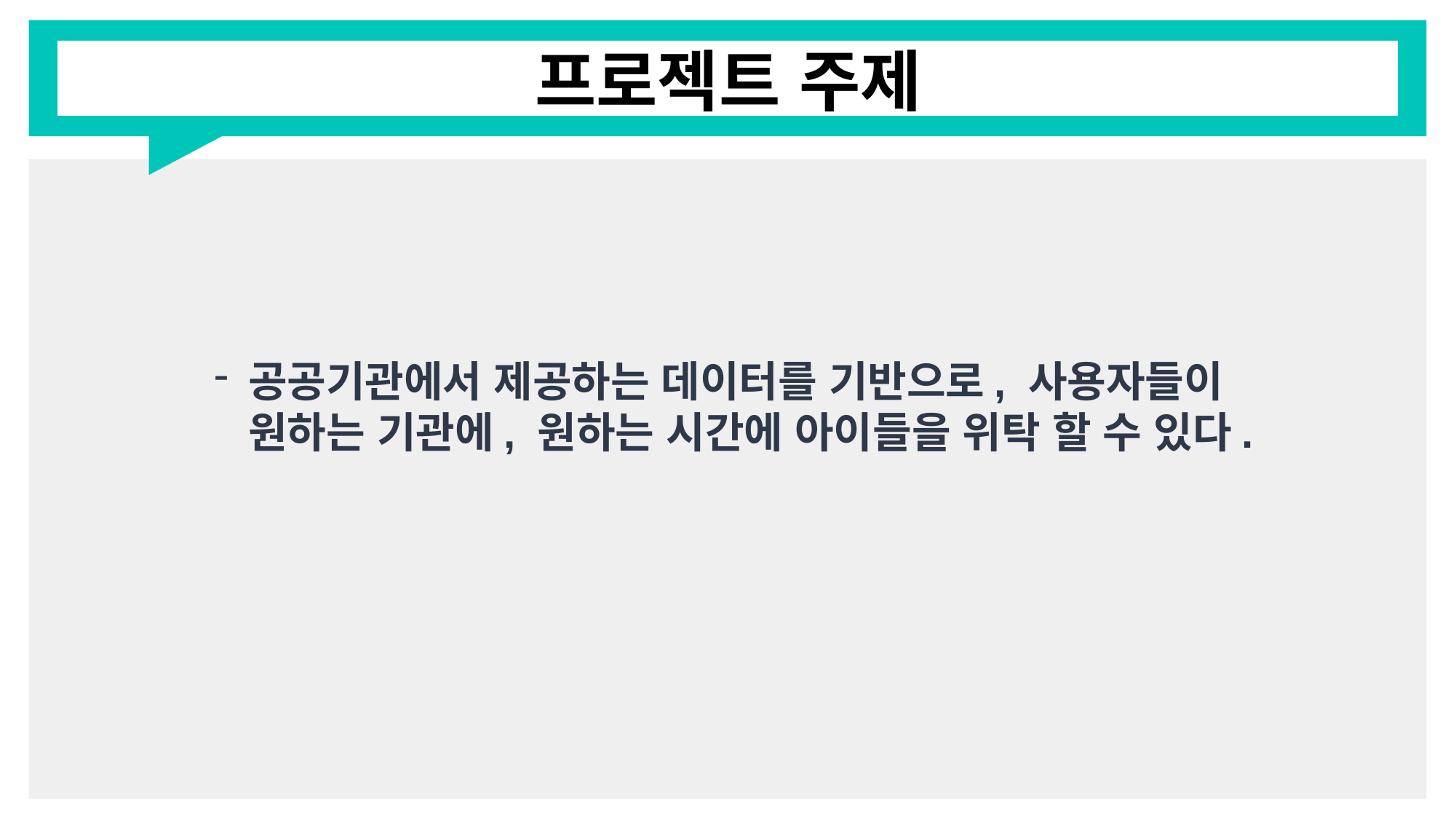

# 프로젝트 주제
공공기관에서 제공하는 데이터를 기반으로, 사용자들이 원하는 기관에, 원하는 시간에 아이들을 위탁 할 수 있다.